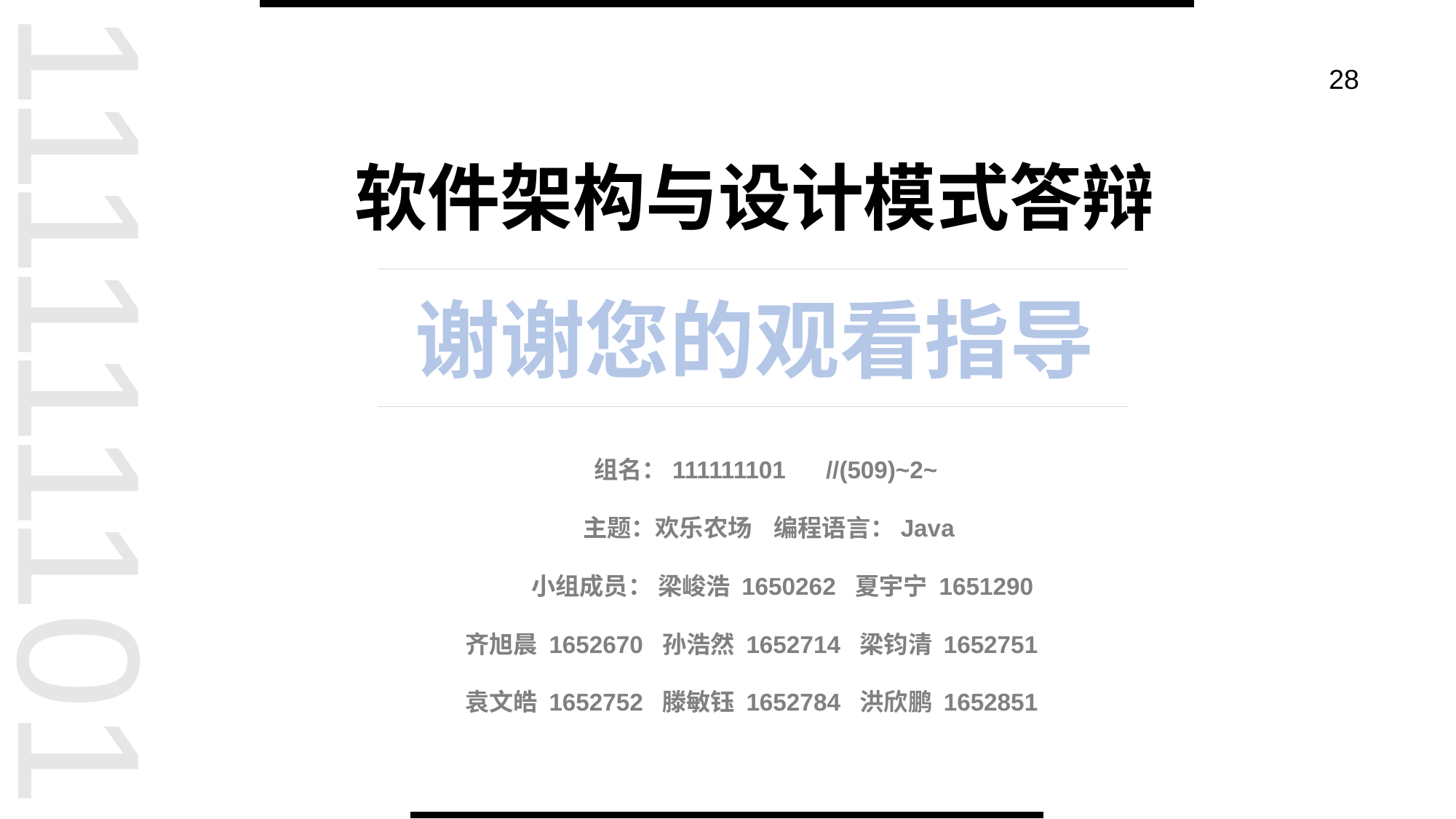

111111101

28
软件架构与设计模式答辩
谢谢您的观看指导
   组名：111111101      //(509)~2~

    主题：欢乐农场    编程语言：Java

         小组成员： 梁峻浩 1650262  夏宇宁 1651290

齐旭晨 1652670  孙浩然 1652714  梁钧清 1652751

袁文皓 1652752  滕敏钰 1652784  洪欣鹏 1652851